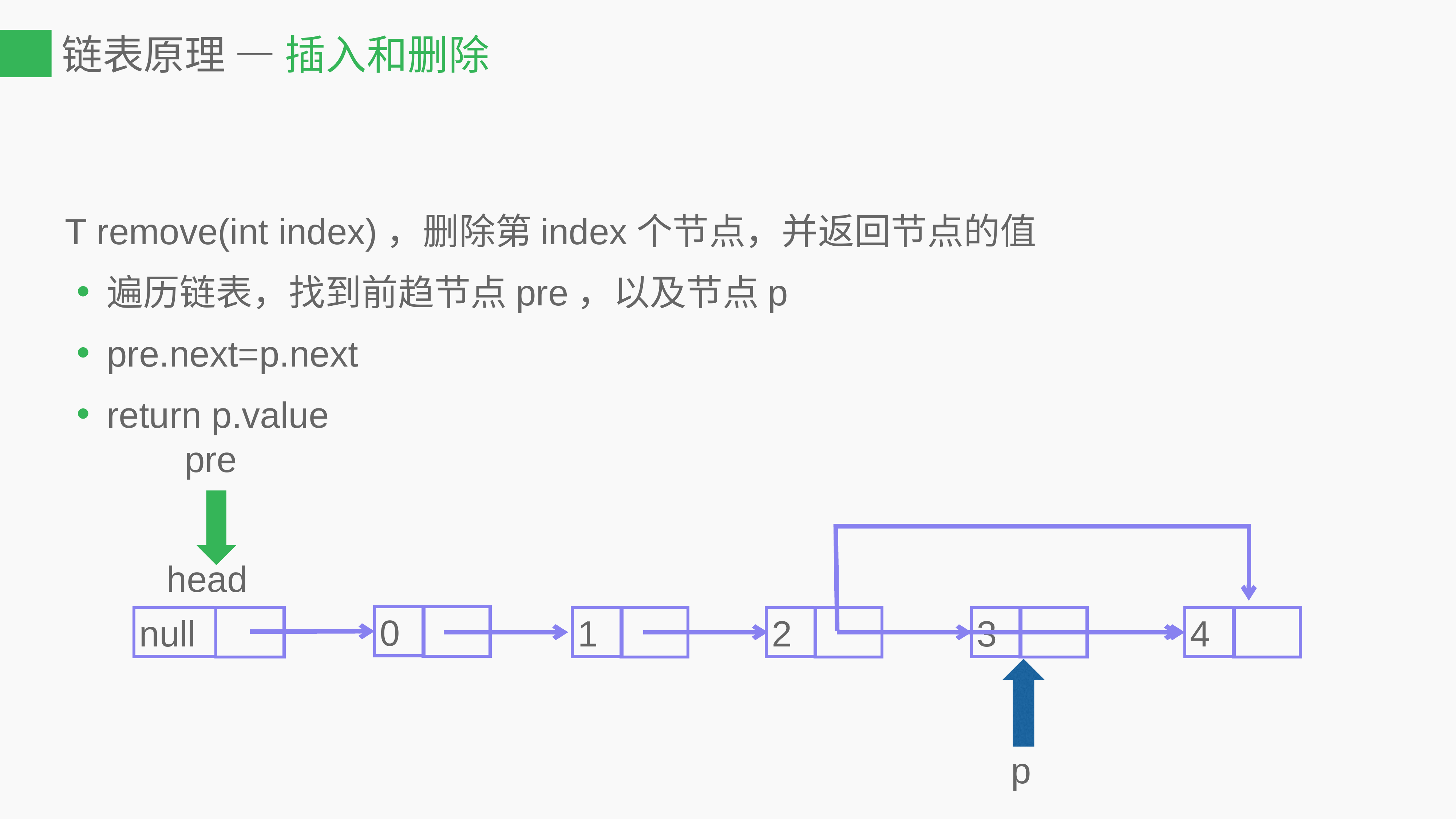

# 链表原理 — 插入和删除
T remove(int index)，删除第index个节点，并返回节点的值
遍历链表，找到前趋节点pre，以及节点p
pre.next=p.next
return p.value

pre

head
null

0

2

1

3

4

p